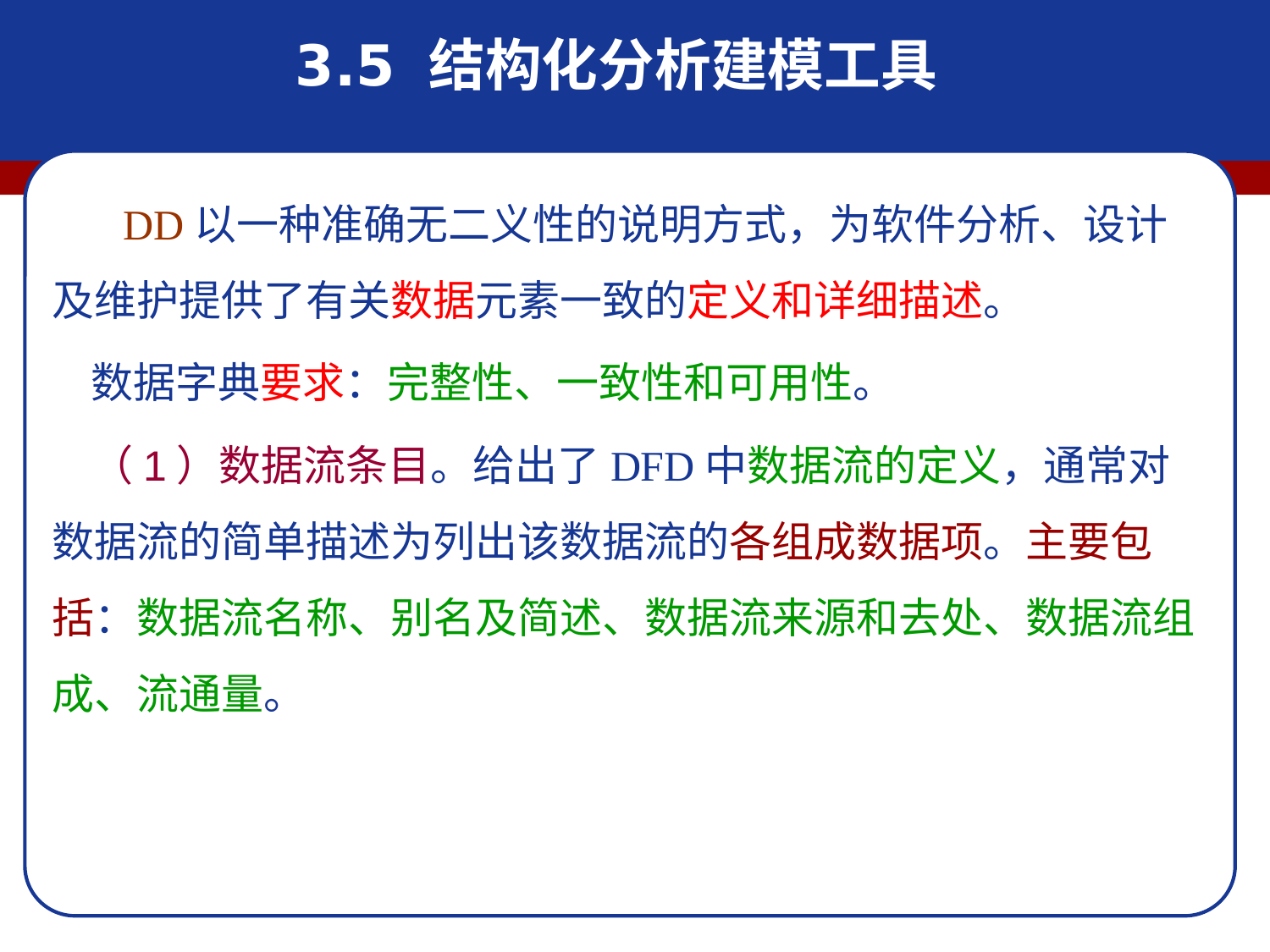

3.5 结构化分析建模工具

        DD以一种准确无二义性的说明方式，为软件分析、设计及维护提供了有关数据元素一致的定义和详细描述。
   数据字典要求：完整性、一致性和可用性。
   （1）数据流条目。给出了DFD中数据流的定义，通常对数据流的简单描述为列出该数据流的各组成数据项。主要包括：数据流名称、别名及简述、数据流来源和去处、数据流组成、流通量。